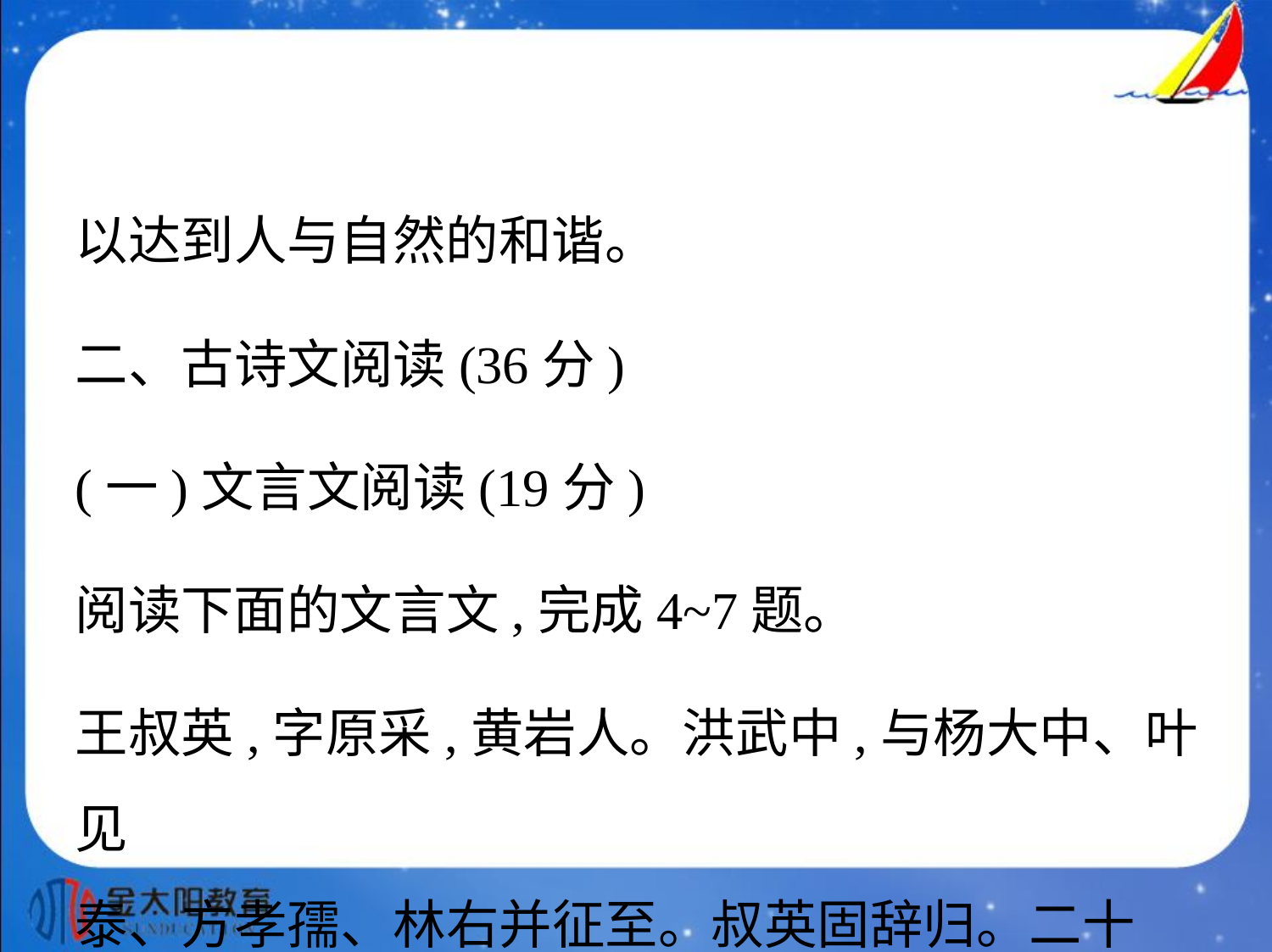

以达到人与自然的和谐。
二、古诗文阅读(36分)
(一)文言文阅读(19分)
阅读下面的文言文,完成4~7题。
王叔英,字原采,黄岩人。洪武中,与杨大中、叶见
泰、方孝孺、林右并征至。叔英固辞归。二十